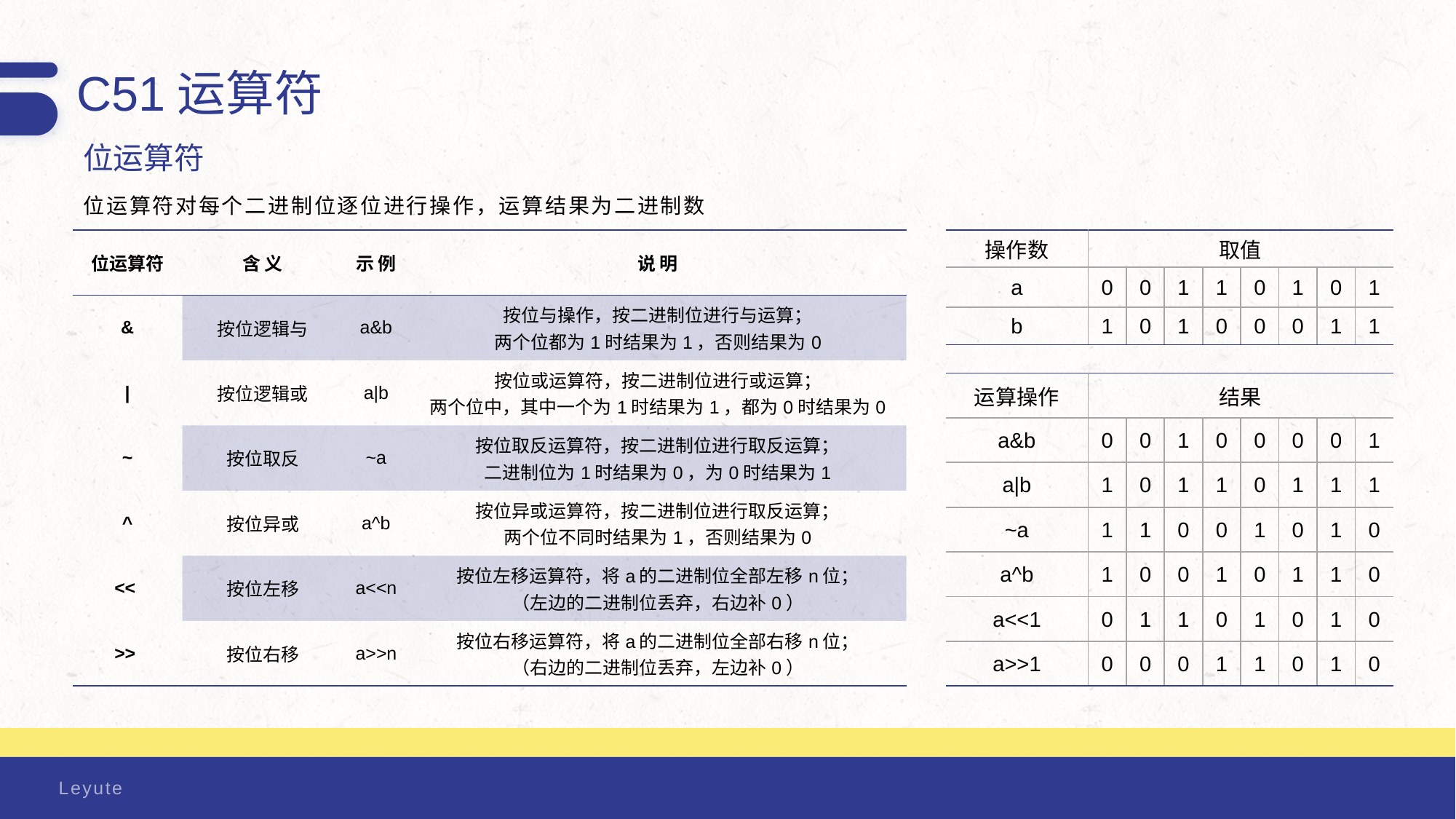

C51运算符
位运算符
位运算符对每个二进制位逐位进行操作，运算结果为二进制数
| 位运算符 | 含 义 | 示 例 | 说 明 |
| --- | --- | --- | --- |
| & | 按位逻辑与 | a&b | 按位与操作，按二进制位进行与运算； 两个位都为1时结果为1，否则结果为0 |
| | | 按位逻辑或 | a|b | 按位或运算符，按二进制位进行或运算； 两个位中，其中一个为1时结果为1，都为0时结果为0 |
| ~ | 按位取反 | ~a | 按位取反运算符，按二进制位进行取反运算； 二进制位为1时结果为0，为0时结果为1 |
| ^ | 按位异或 | a^b | 按位异或运算符，按二进制位进行取反运算； 两个位不同时结果为1，否则结果为0 |
| << | 按位左移 | a<<n | 按位左移运算符，将a的二进制位全部左移n位； （左边的二进制位丢弃，右边补0） |
| >> | 按位右移 | a>>n | 按位右移运算符，将a的二进制位全部右移n位； （右边的二进制位丢弃，左边补0） |
| 操作数 | 取值 |  |  |  |  |  |  |  |
| --- | --- | --- | --- | --- | --- | --- | --- | --- |
| a | 0 | 0 | 1 | 1 | 0 | 1 | 0 | 1 |
| b | 1 | 0 | 1 | 0 | 0 | 0 | 1 | 1 |
| 运算操作 | 结果 |  |  |  |  |  |  |  |
| --- | --- | --- | --- | --- | --- | --- | --- | --- |
| a&b | 0 | 0 | 1 | 0 | 0 | 0 | 0 | 1 |
| a|b | 1 | 0 | 1 | 1 | 0 | 1 | 1 | 1 |
| ~a | 1 | 1 | 0 | 0 | 1 | 0 | 1 | 0 |
| a^b | 1 | 0 | 0 | 1 | 0 | 1 | 1 | 0 |
| a<<1 | 0 | 1 | 1 | 0 | 1 | 0 | 1 | 0 |
| a>>1 | 0 | 0 | 0 | 1 | 1 | 0 | 1 | 0 |